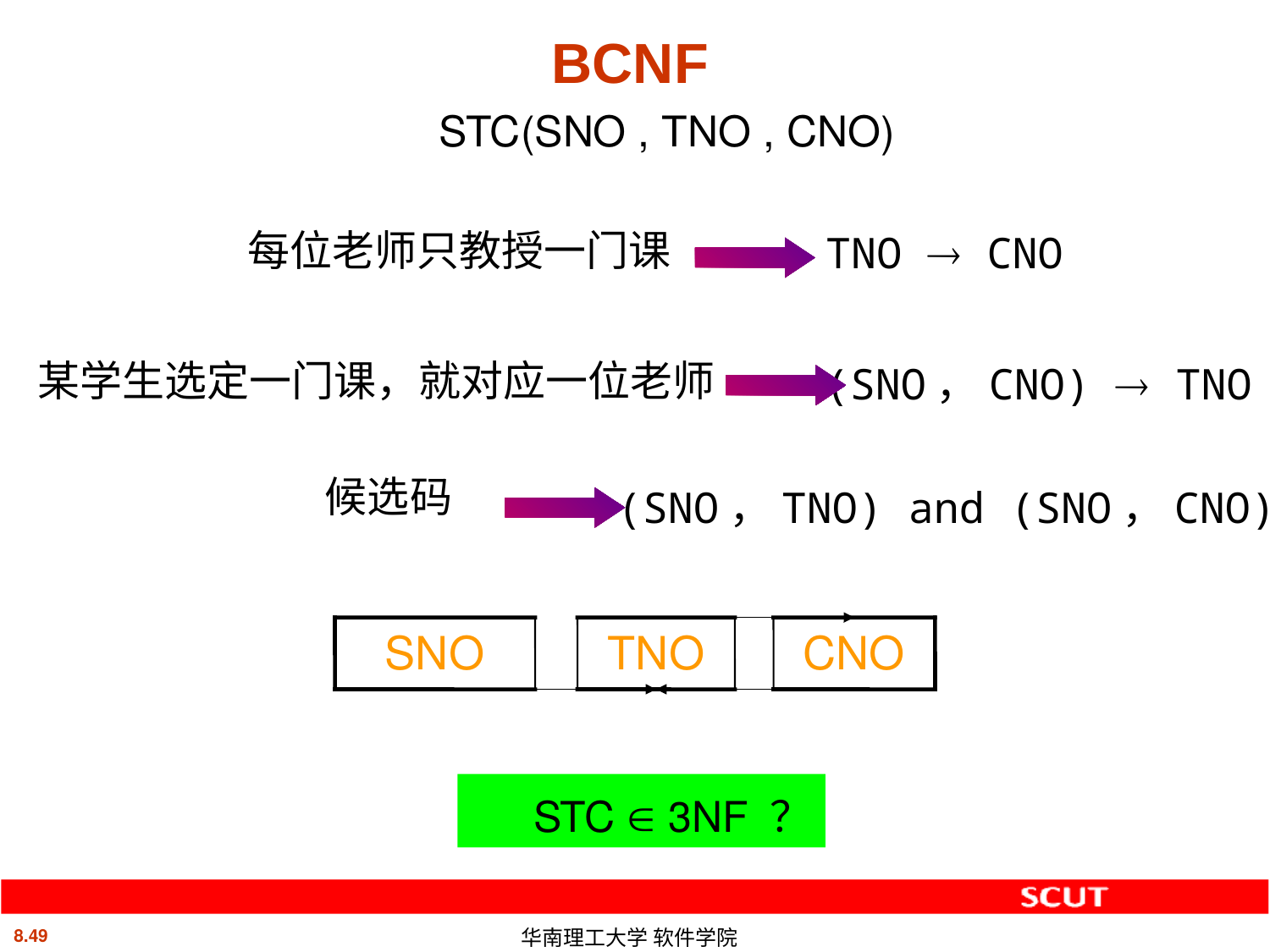

# BCNF
STC(SNO , TNO , CNO)
每位老师只教授一门课
TNO → CNO

某学生选定一门课，就对应一位老师
(SNO，CNO) → TNO

候选码
(SNO，TNO) and (SNO，CNO)

SNO

TNO

CNO

STC ∈ 3NF ？